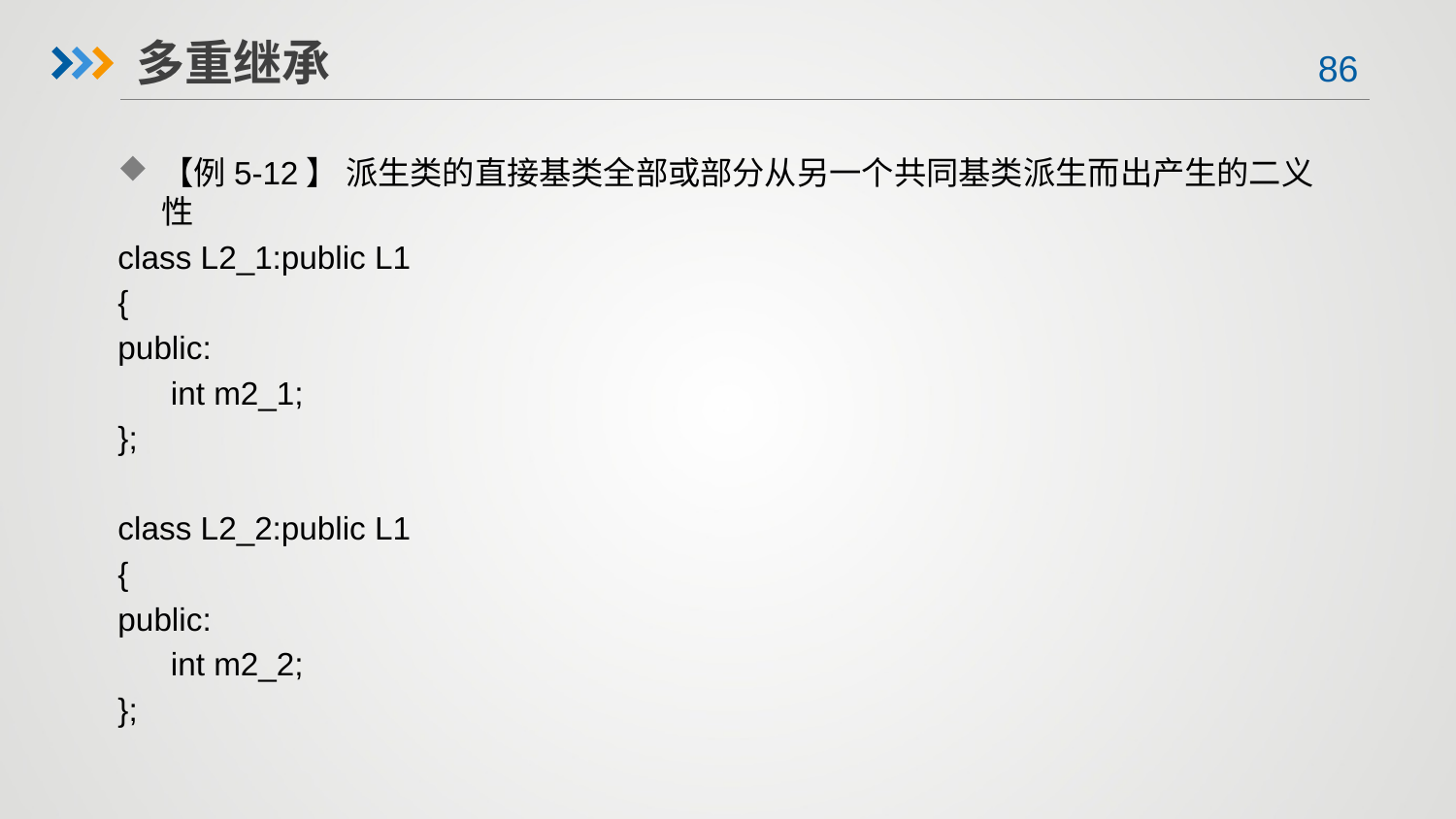

多重继承
【例5-12】 派生类的直接基类全部或部分从另一个共同基类派生而出产生的二义性
class L2_1:public L1
{
public:
 	 int m2_1;
};

class L2_2:public L1
{
public:
 	 int m2_2;
};